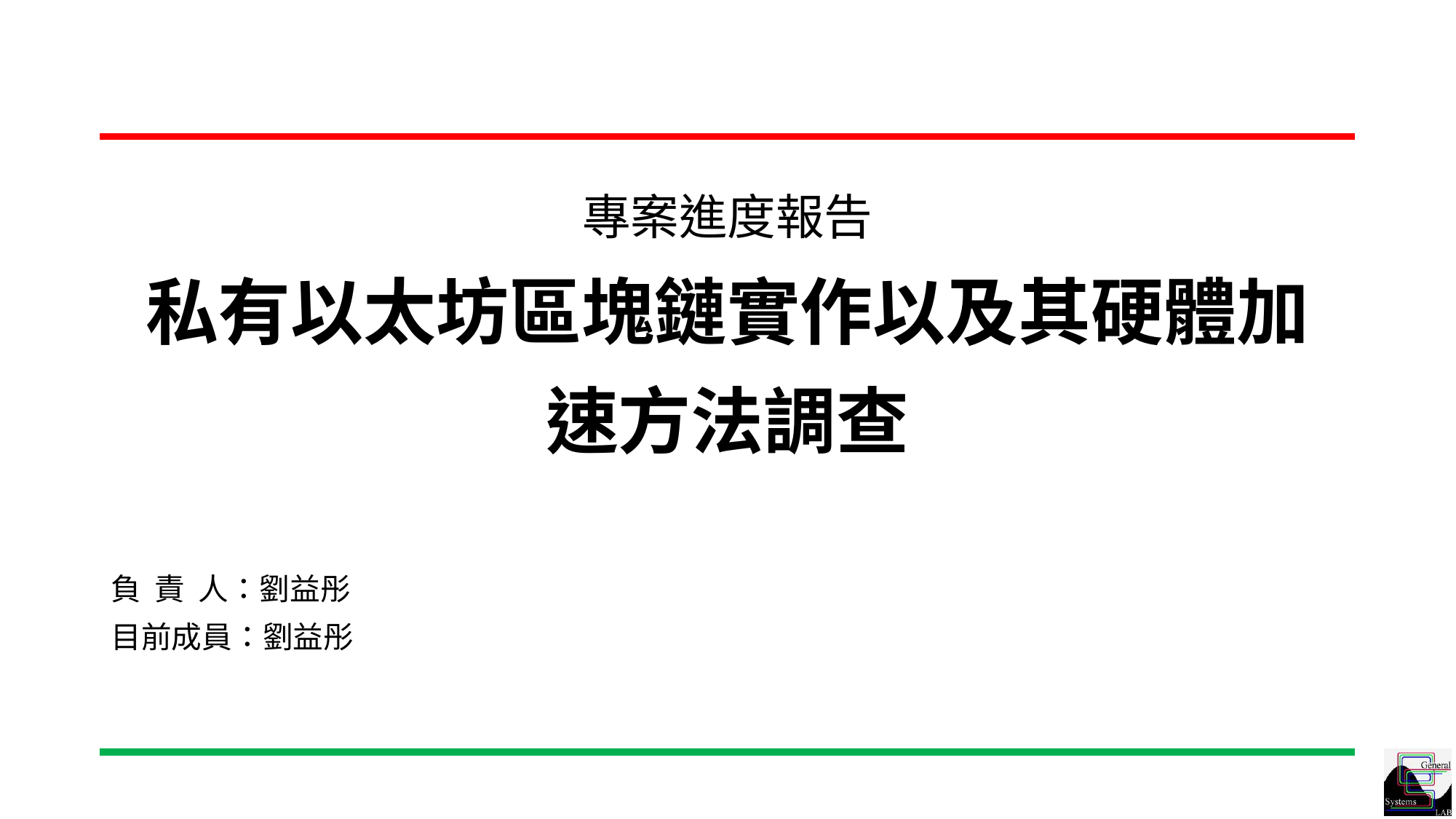

# 專案進度報告 私有以太坊區塊鏈實作以及其硬體加速方法調查
負  責  人：劉益彤
目前成員：劉益彤